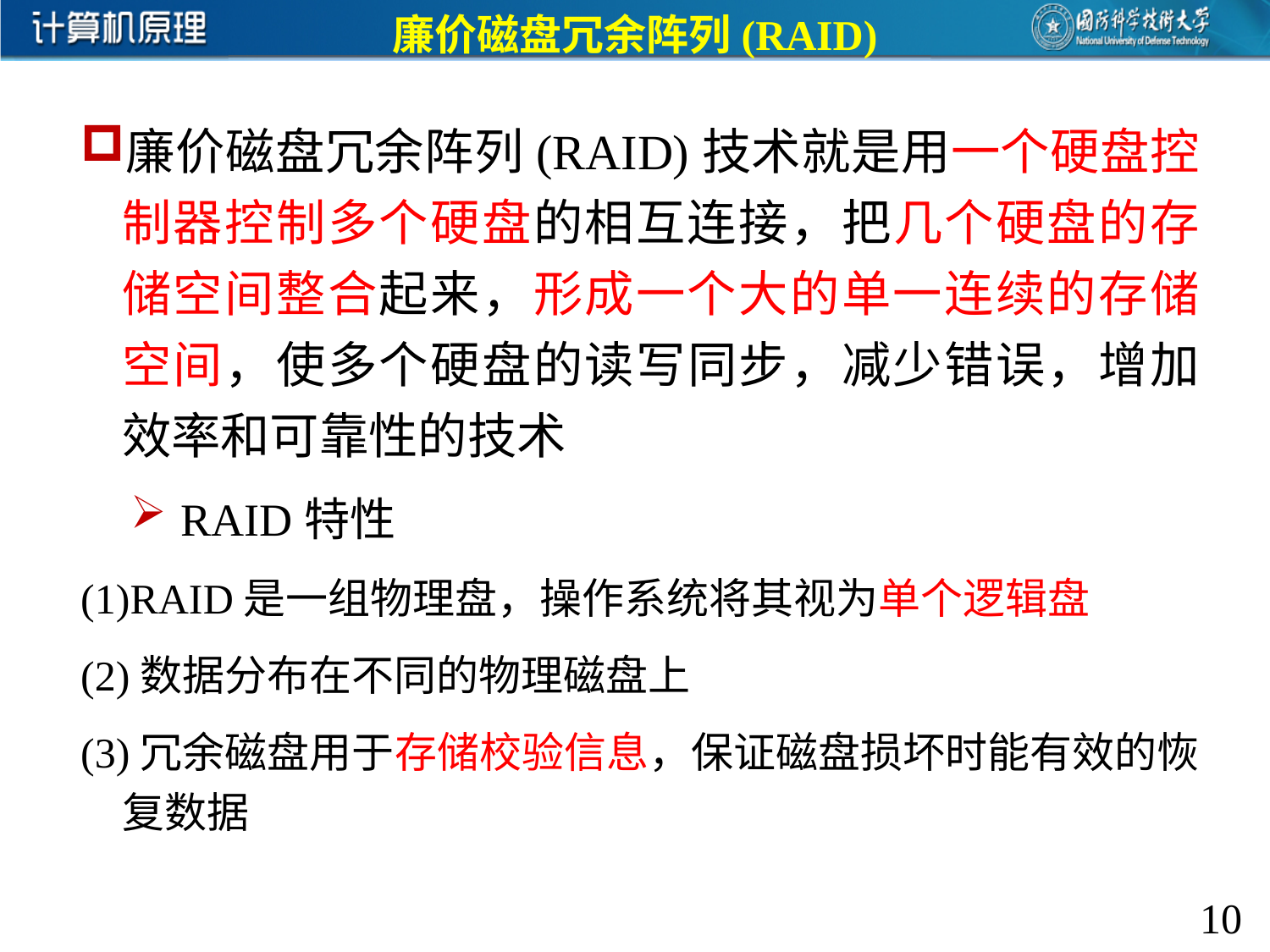

廉价磁盘冗余阵列(RAID)
廉价磁盘冗余阵列(RAID)技术就是用一个硬盘控制器控制多个硬盘的相互连接，把几个硬盘的存储空间整合起来，形成一个大的单一连续的存储空间，使多个硬盘的读写同步，减少错误，增加效率和可靠性的技术
RAID特性
(1)RAID是一组物理盘，操作系统将其视为单个逻辑盘
(2)数据分布在不同的物理磁盘上
(3)冗余磁盘用于存储校验信息，保证磁盘损坏时能有效的恢复数据